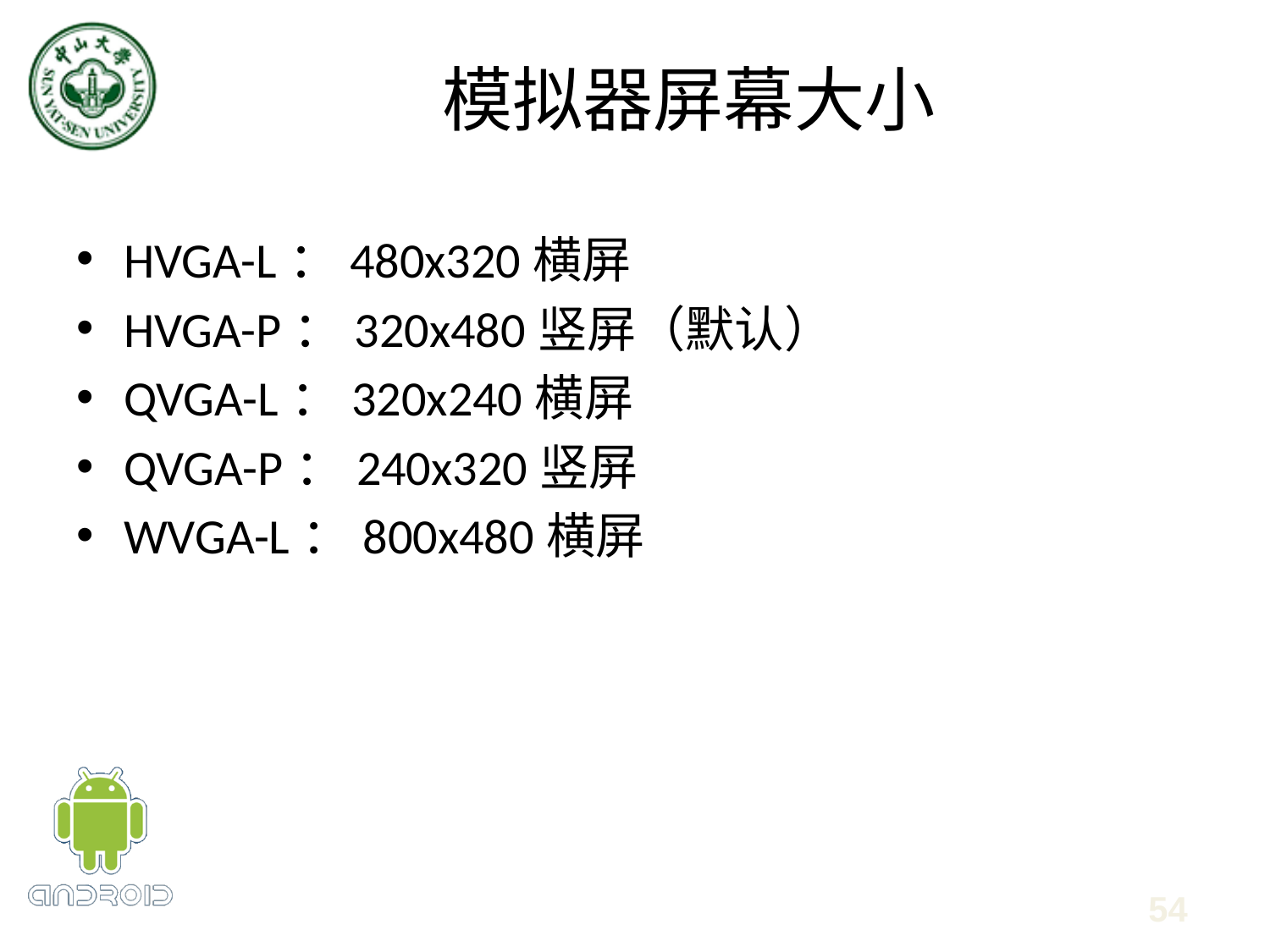

# 模拟器屏幕大小
HVGA-L：480x320横屏
HVGA-P：320x480竖屏（默认）
QVGA-L：320x240横屏
QVGA-P：240x320竖屏
WVGA-L：800x480横屏

54